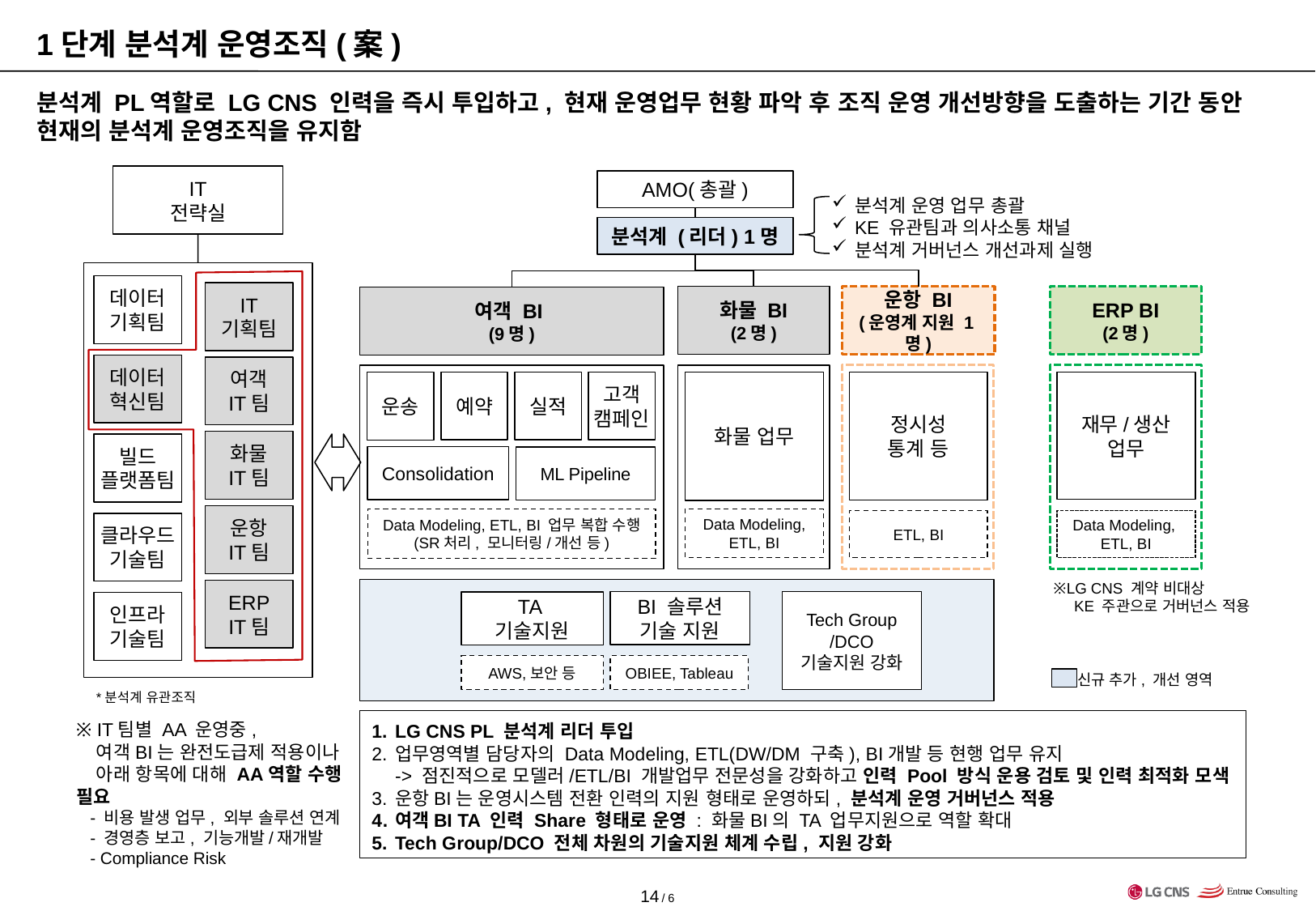

# 1단계 분석계 운영조직(案)
분석계 PL역할로 LG CNS 인력을 즉시 투입하고, 현재 운영업무 현황 파악 후 조직 운영 개선방향을 도출하는 기간 동안 현재의 분석계 운영조직을 유지함
IT
전략실
AMO(총괄)
분석계 운영 업무 총괄
KE 유관팀과 의사소통 채널
분석계 거버넌스 개선과제 실행

분석계 (리더) 1명

데이터
기획팀
IT
기획팀
화물 BI
(2명)
운항 BI
(운영계 지원 1명)
ERP BI
(2명)
여객 BI
(9명)
데이터
혁신팀
여객
IT팀

예약
실적
고객
캠페인
정시성
통계 등
재무/생산
업무
운송
화물 업무
화물
IT팀
빌드
플랫폼팀

Consolidation
ML Pipeline
운항
IT팀
Data Modeling, ETL, BI 업무 복합 수행
(SR처리, 모니터링/개선 등)
Data Modeling, ETL, BI
ETL, BI
Data Modeling,
ETL, BI
클라우드
기술팀
※ LG CNS 계약 비대상
    KE 주관으로 거버넌스 적용

ERP
IT팀
BI 솔루션
기술 지원
Tech Group /DCO
기술지원 강화
TA
기술지원
인프라
기술팀
AWS,보안 등
OBIEE, Tableau
신규 추가, 개선 영역

*분석계 유관조직
LG CNS PL 분석계 리더 투입
업무영역별 담당자의 Data Modeling, ETL(DW/DM 구축), BI개발 등 현행 업무 유지
-> 점진적으로 모델러/ETL/BI 개발업무 전문성을 강화하고 인력 Pool 방식 운용 검토 및 인력 최적화 모색
운항BI는 운영시스템 전환 인력의 지원 형태로 운영하되, 분석계 운영 거버넌스 적용
여객BI TA 인력 Share 형태로 운영 : 화물BI의 TA 업무지원으로 역할 확대
Tech Group/DCO 전체 차원의 기술지원 체계 수립, 지원 강화
※ IT팀별 AA 운영중,
   여객BI는 완전도급제 적용이나
   아래 항목에 대해 AA역할 수행 필요
   - 비용 발생 업무, 외부 솔루션 연계
   - 경영층 보고, 기능개발/재개발
   - Compliance Risk